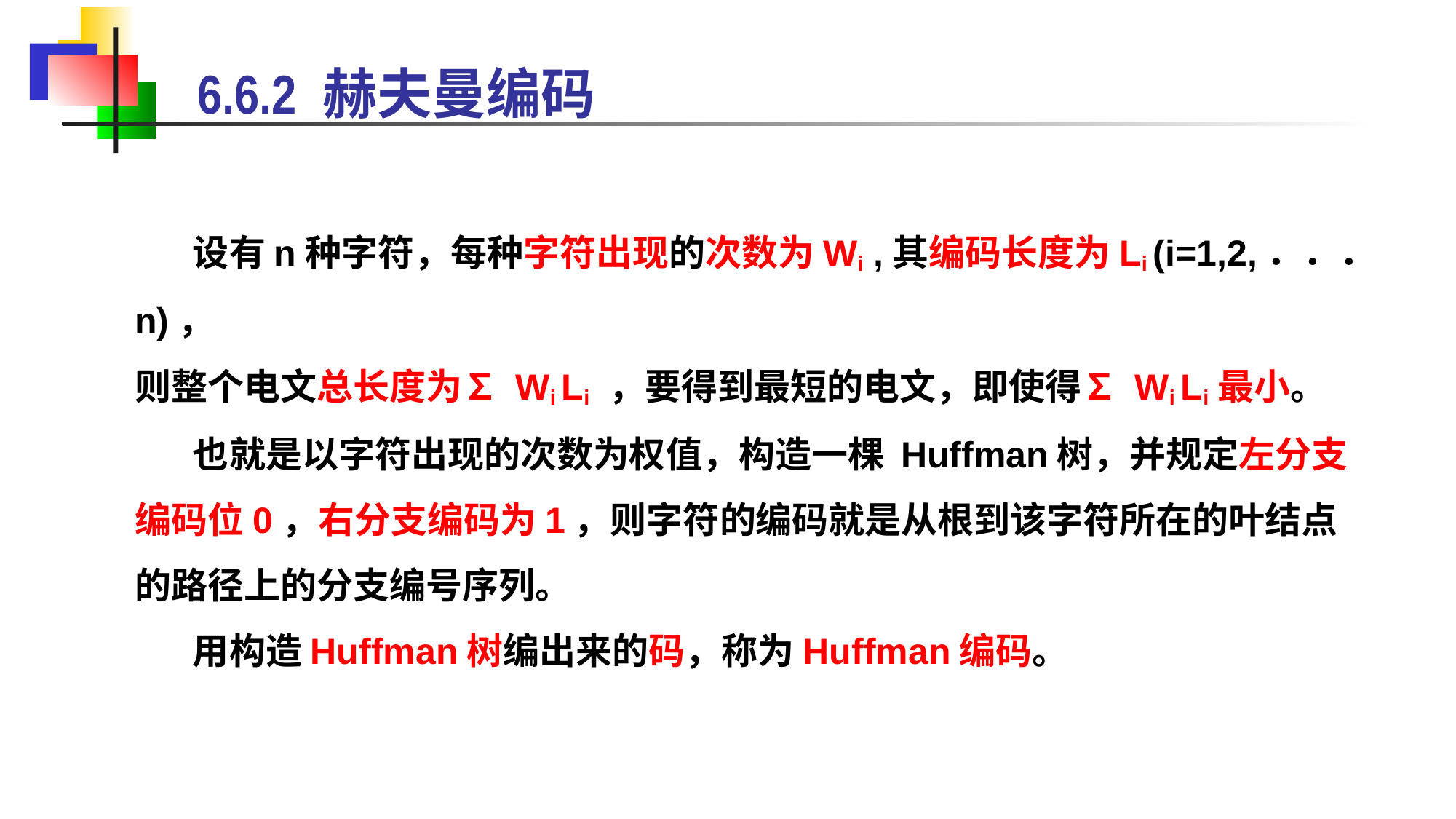

6.6.2 赫夫曼编码
      设有n种字符，每种字符出现的次数为Wi ,其编码长度为Li (i=1,2,．．．n)，
则整个电文总长度为∑ Wi Li ，要得到最短的电文，即使得∑ Wi Li最小。
      也就是以字符出现的次数为权值，构造一棵 Huffman树，并规定左分支编码位0，右分支编码为1，则字符的编码就是从根到该字符所在的叶结点的路径上的分支编号序列。
      用构造Huffman树编出来的码，称为Huffman编码。